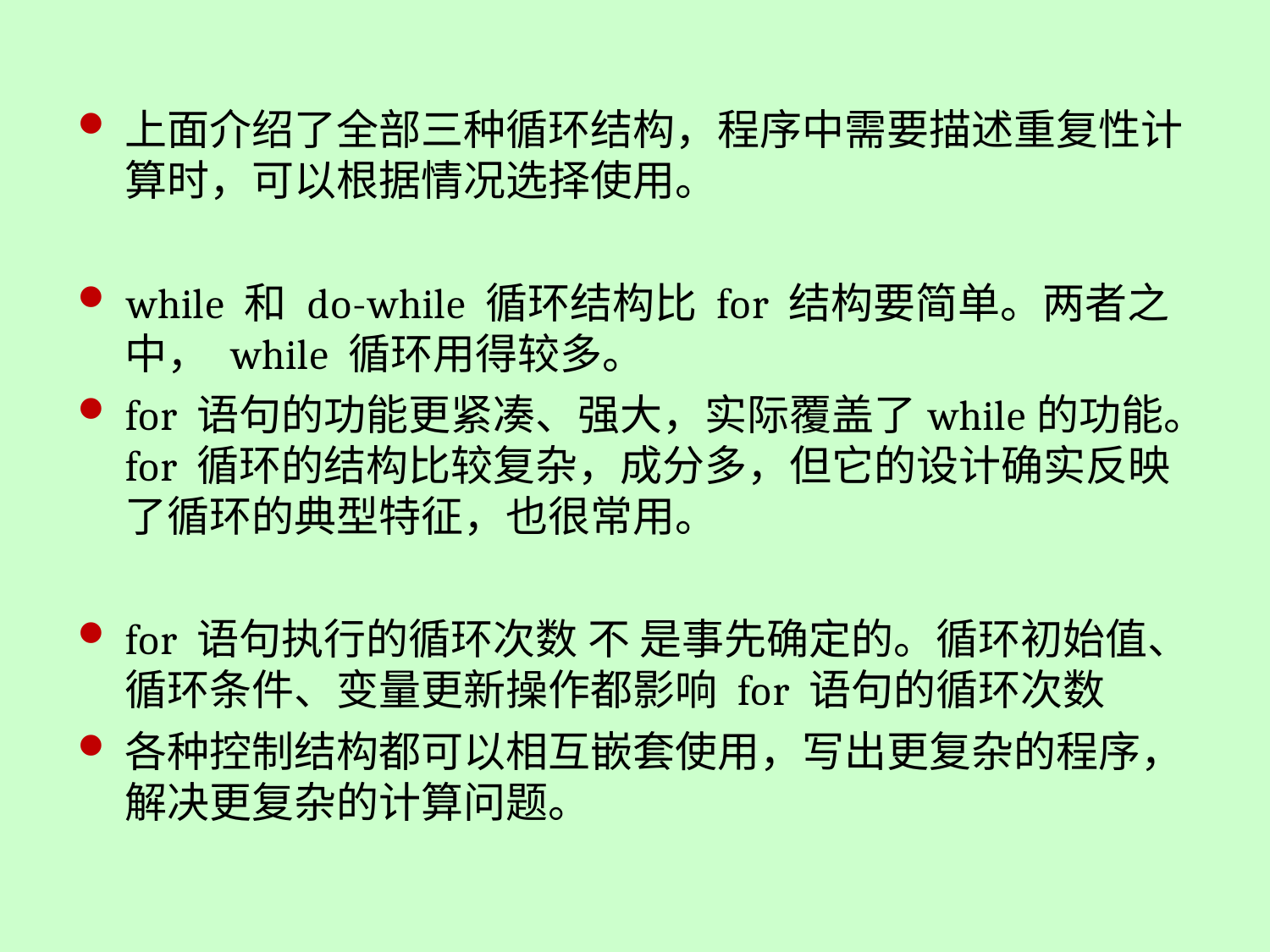

上面介绍了全部三种循环结构，程序中需要描述重复性计算时，可以根据情况选择使用。

while 和 do-while 循环结构比 for 结构要简单。两者之中， while 循环用得较多。
for 语句的功能更紧凑、强大，实际覆盖了while的功能。for 循环的结构比较复杂，成分多，但它的设计确实反映了循环的典型特征，也很常用。

for 语句执行的循环次数 不 是事先确定的。循环初始值、循环条件、变量更新操作都影响 for 语句的循环次数
各种控制结构都可以相互嵌套使用，写出更复杂的程序，解决更复杂的计算问题。
69